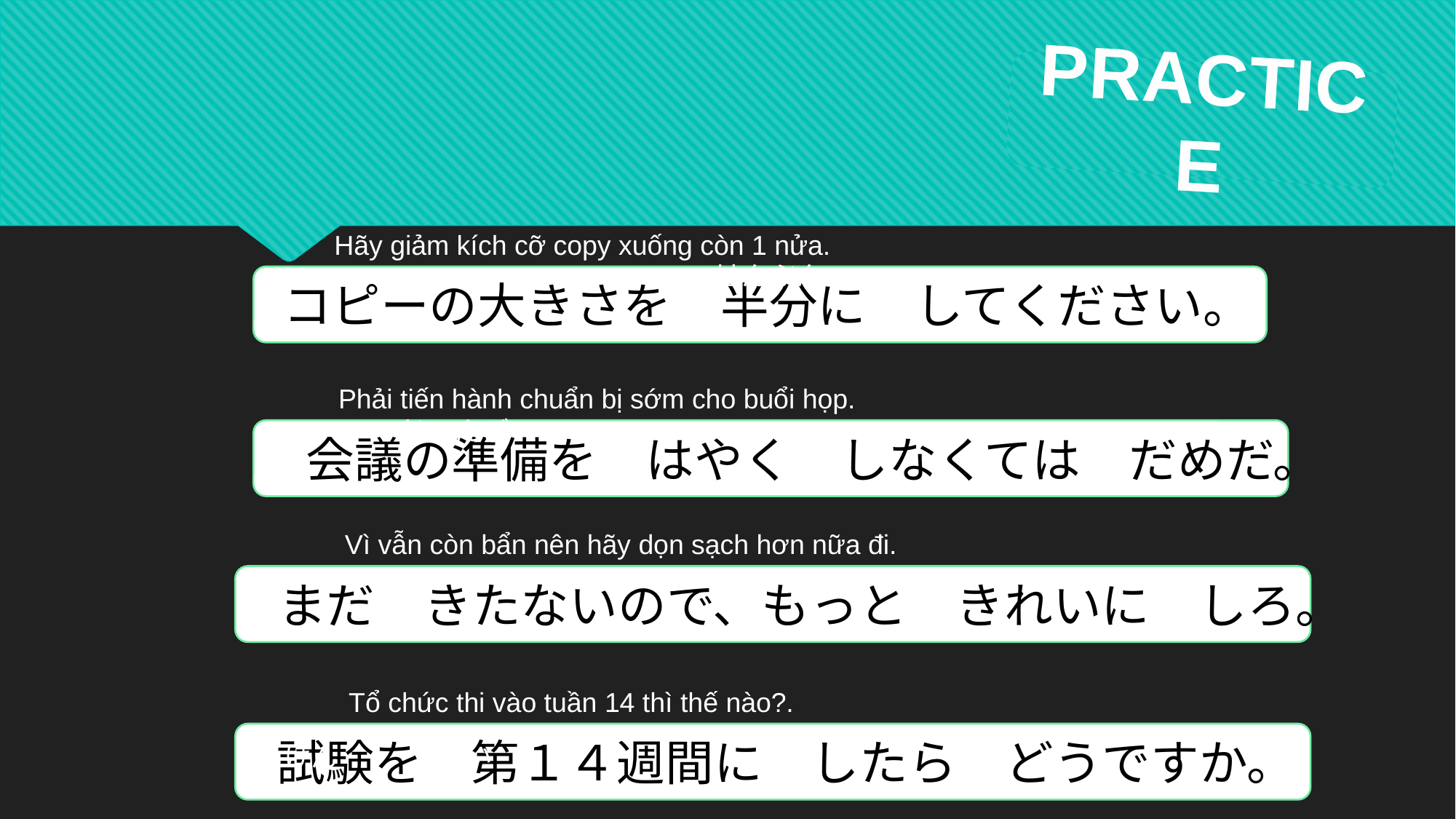

PRACTICE
Hãy giảm kích cỡ copy xuống còn 1 nửa.
はんぶん
コピーの大きさを　半分に　してください。
Phải tiến hành chuẩn bị sớm cho buổi họp.
じゅんび
会議の準備を　はやく　しなくては　だめだ。
Vì vẫn còn bẩn nên hãy dọn sạch hơn nữa đi.
まだ　きたないので、もっと　きれいに　しろ。
Tổ chức thi vào tuần 14 thì thế nào?.
試験を　第１４週間に　したら　どうですか。
しけん
だい